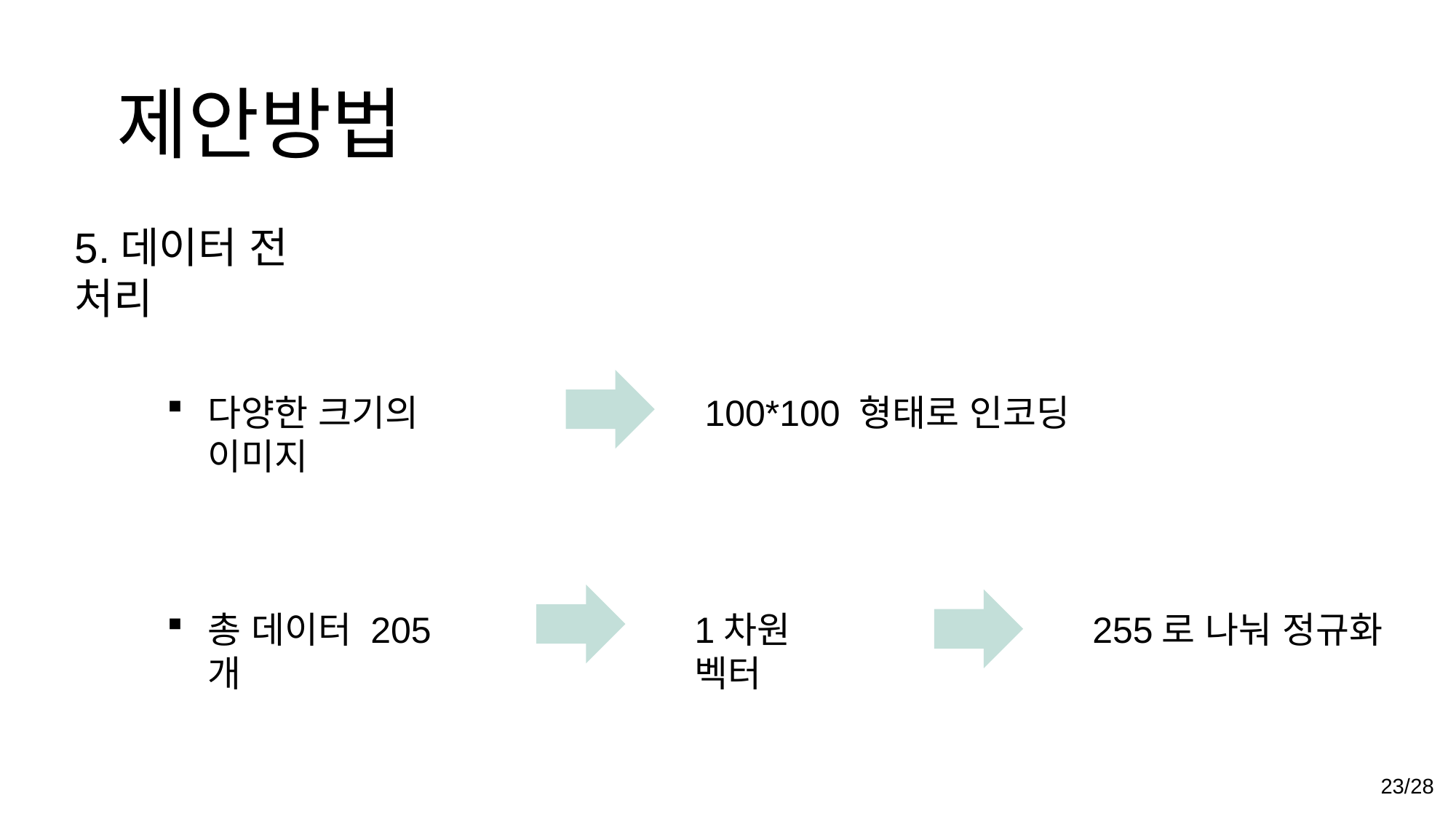

# 제안방법
5.데이터 전 처리

 100*100 형태로 인코딩
다양한 크기의 이미지

1차원 벡터
총 데이터 205개

255로 나눠 정규화
23/28